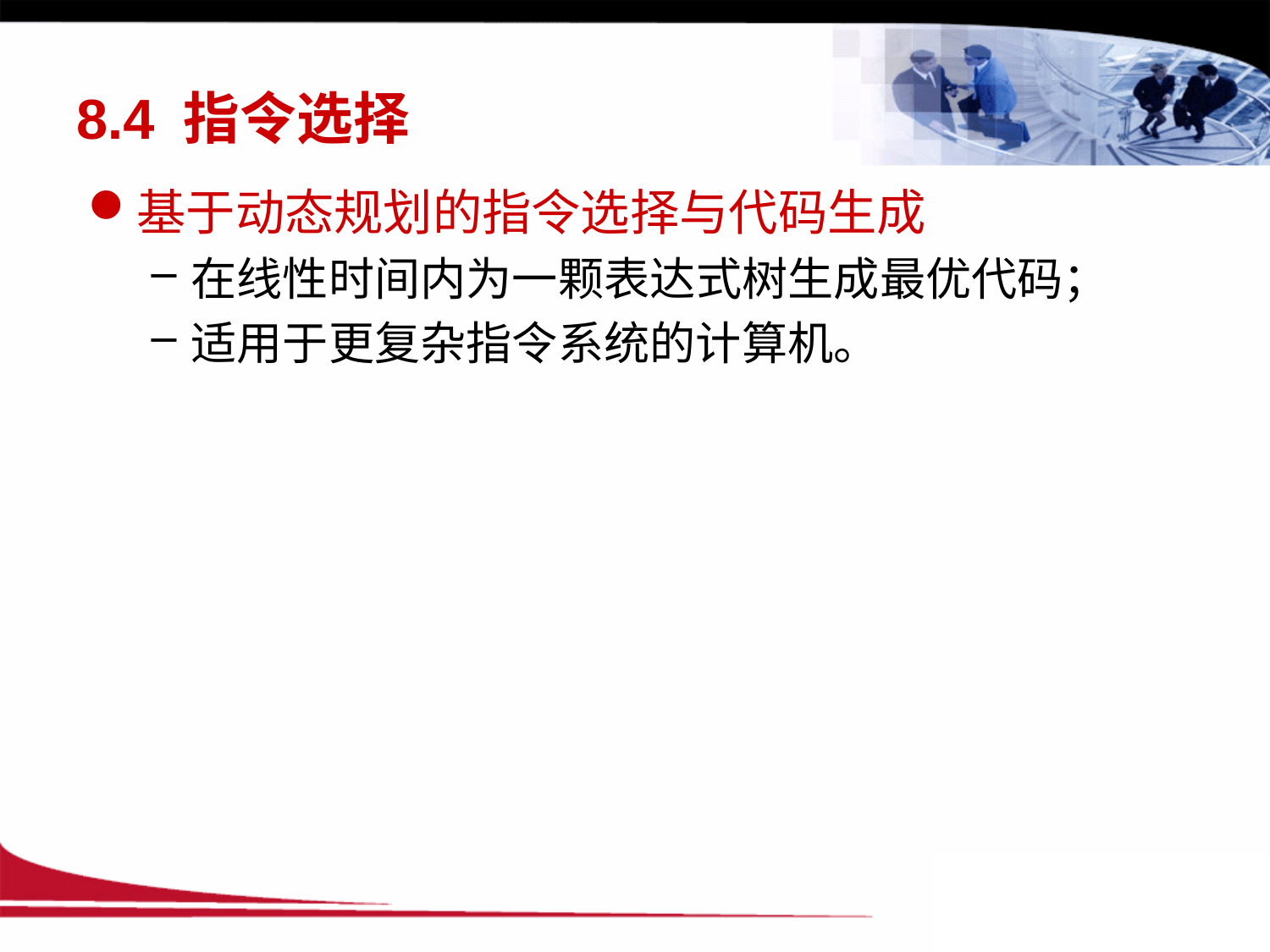

# 8.4 指令选择
基于动态规划的指令选择与代码生成
在线性时间内为一颗表达式树生成最优代码；
适用于更复杂指令系统的计算机。